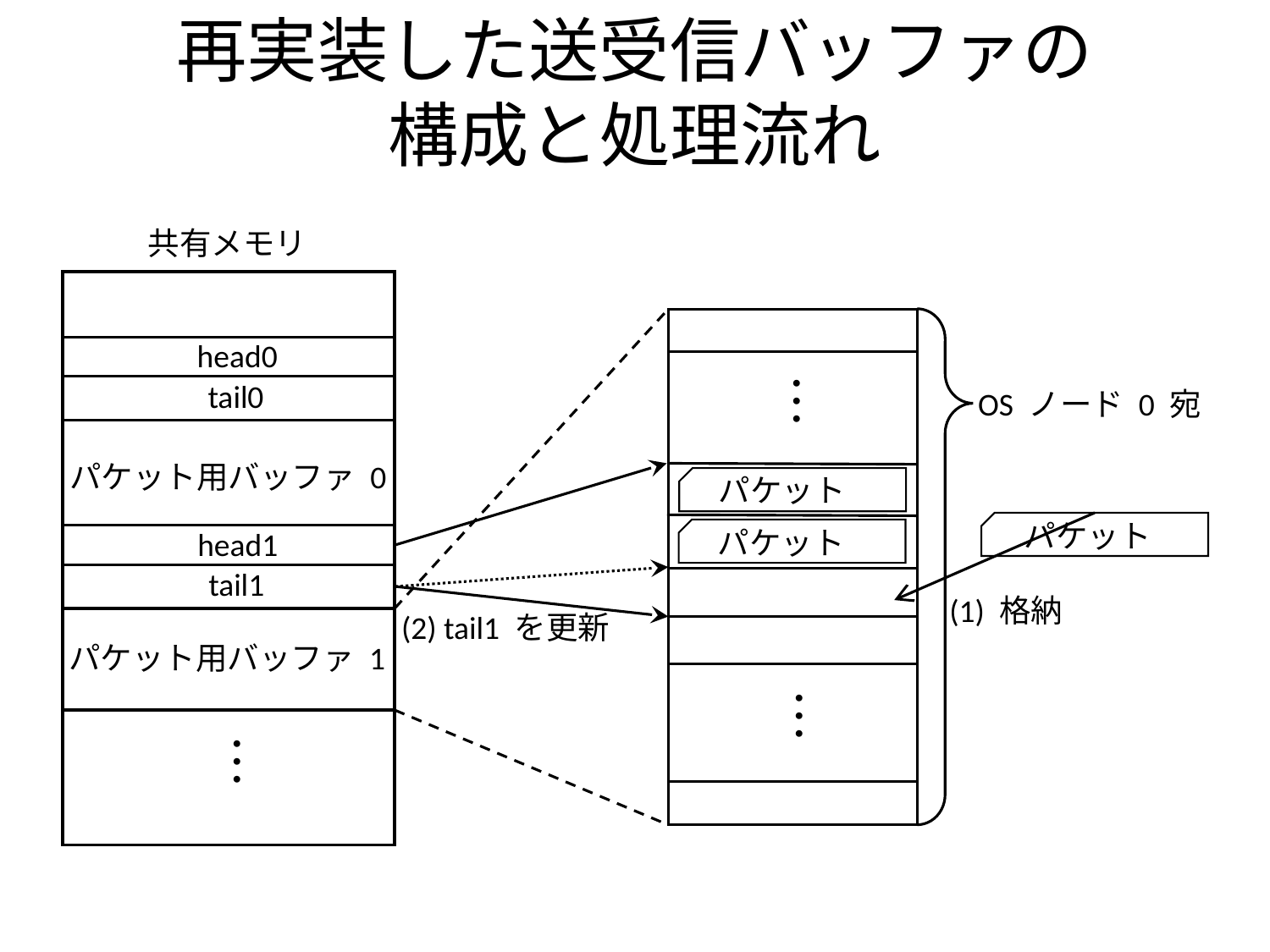

再実装した送受信バッファの
構成と処理流れ
共有メモリ

head0

tail0

・
・
・
OS ノード 0 宛
パケット用バッファ 0
パケット

パケット

パケット

head1

tail1

(1) 格納
(2) tail1 を更新
パケット用バッファ 1
・
・
・
・
・
・